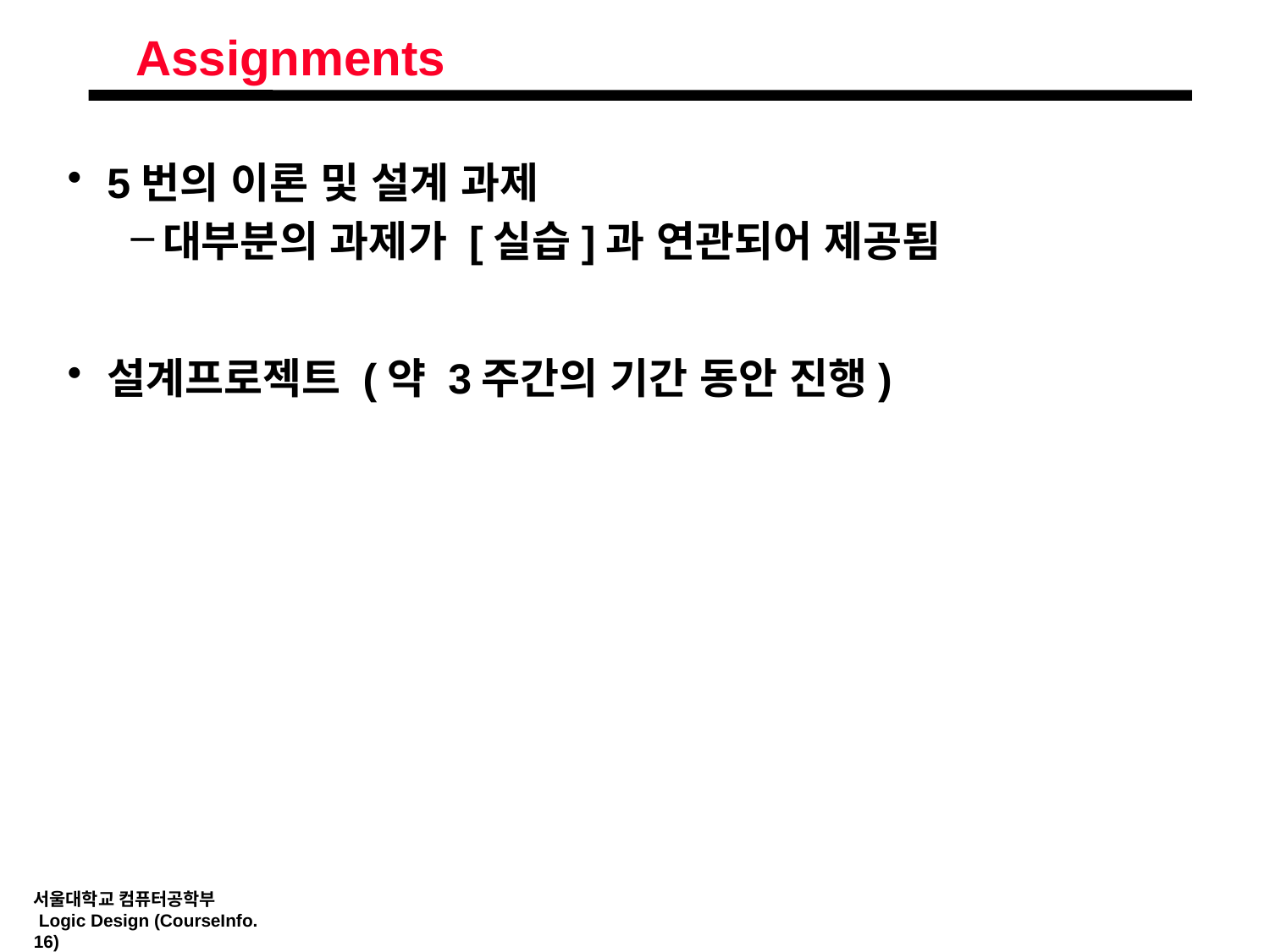

# Assignments
5번의 이론 및 설계 과제
대부분의 과제가 [실습]과 연관되어 제공됨

설계프로젝트 (약 3주간의 기간 동안 진행)
서울대학교 컴퓨터공학부
 Logic Design (CourseInfo.16)